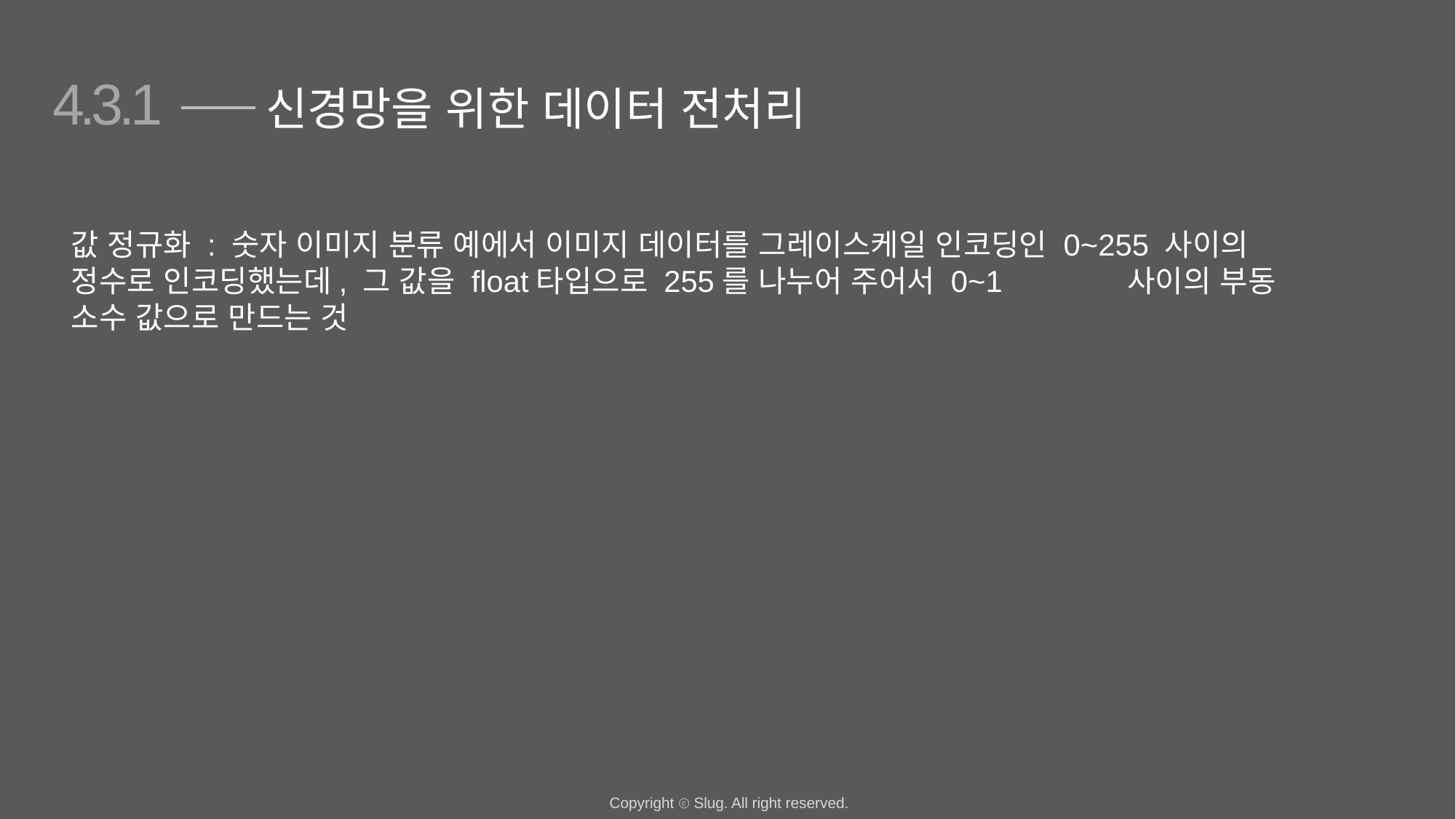

4.3.1
신경망을 위한 데이터 전처리
값 정규화 : 숫자 이미지 분류 예에서 이미지 데이터를 그레이스케일 인코딩인 0~255 사이의 정수로 인코딩했는데, 그 값을 float타입으로 255를 나누어 주어서 0~1	        사이의 부동 소수 값으로 만드는 것
Copyright ⓒ Slug. All right reserved.